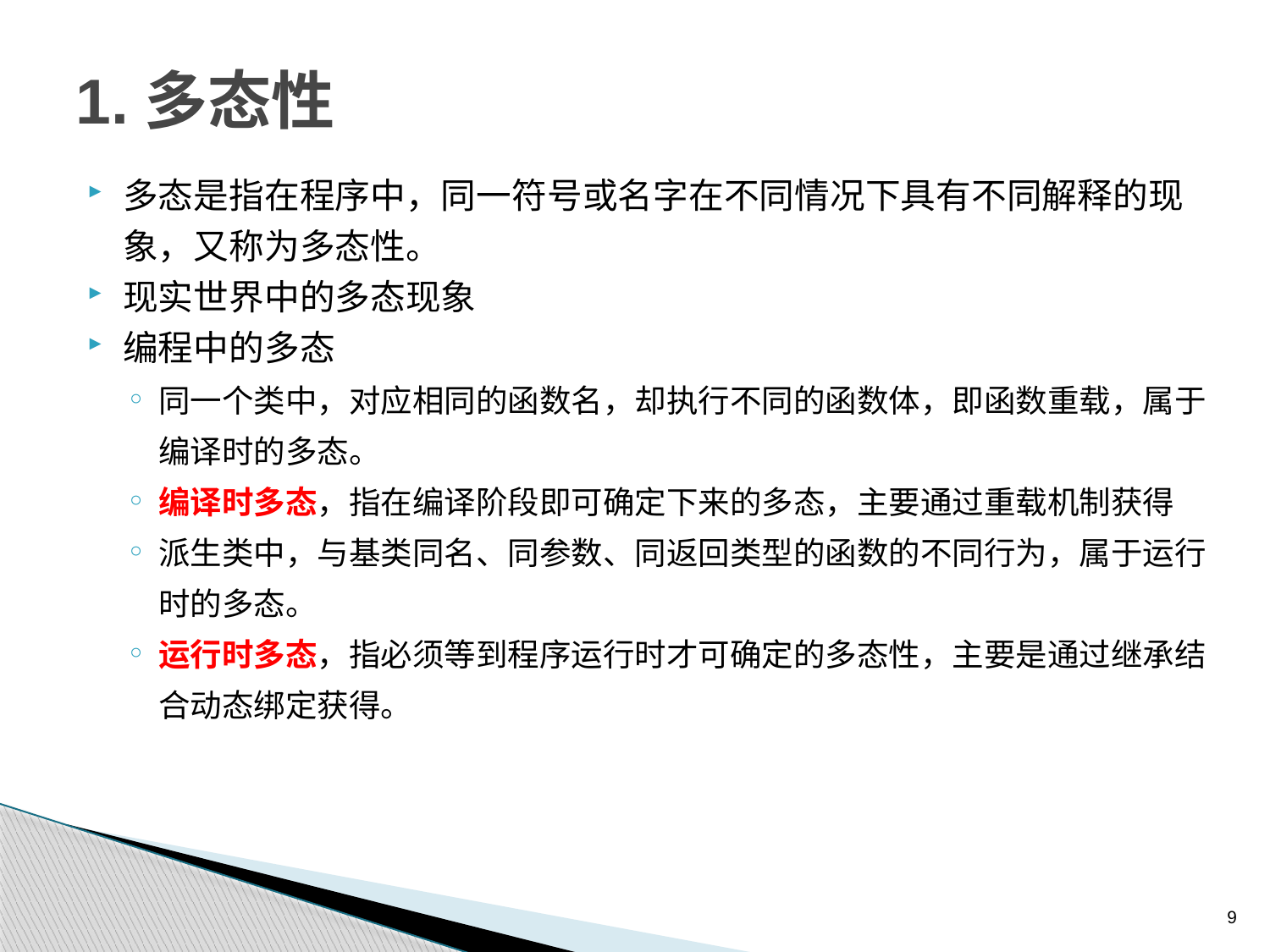

# 1.多态性
多态是指在程序中，同一符号或名字在不同情况下具有不同解释的现象，又称为多态性。
现实世界中的多态现象
编程中的多态
同一个类中，对应相同的函数名，却执行不同的函数体，即函数重载，属于编译时的多态。
编译时多态，指在编译阶段即可确定下来的多态，主要通过重载机制获得
派生类中，与基类同名、同参数、同返回类型的函数的不同行为，属于运行时的多态。
运行时多态，指必须等到程序运行时才可确定的多态性，主要是通过继承结合动态绑定获得。

9